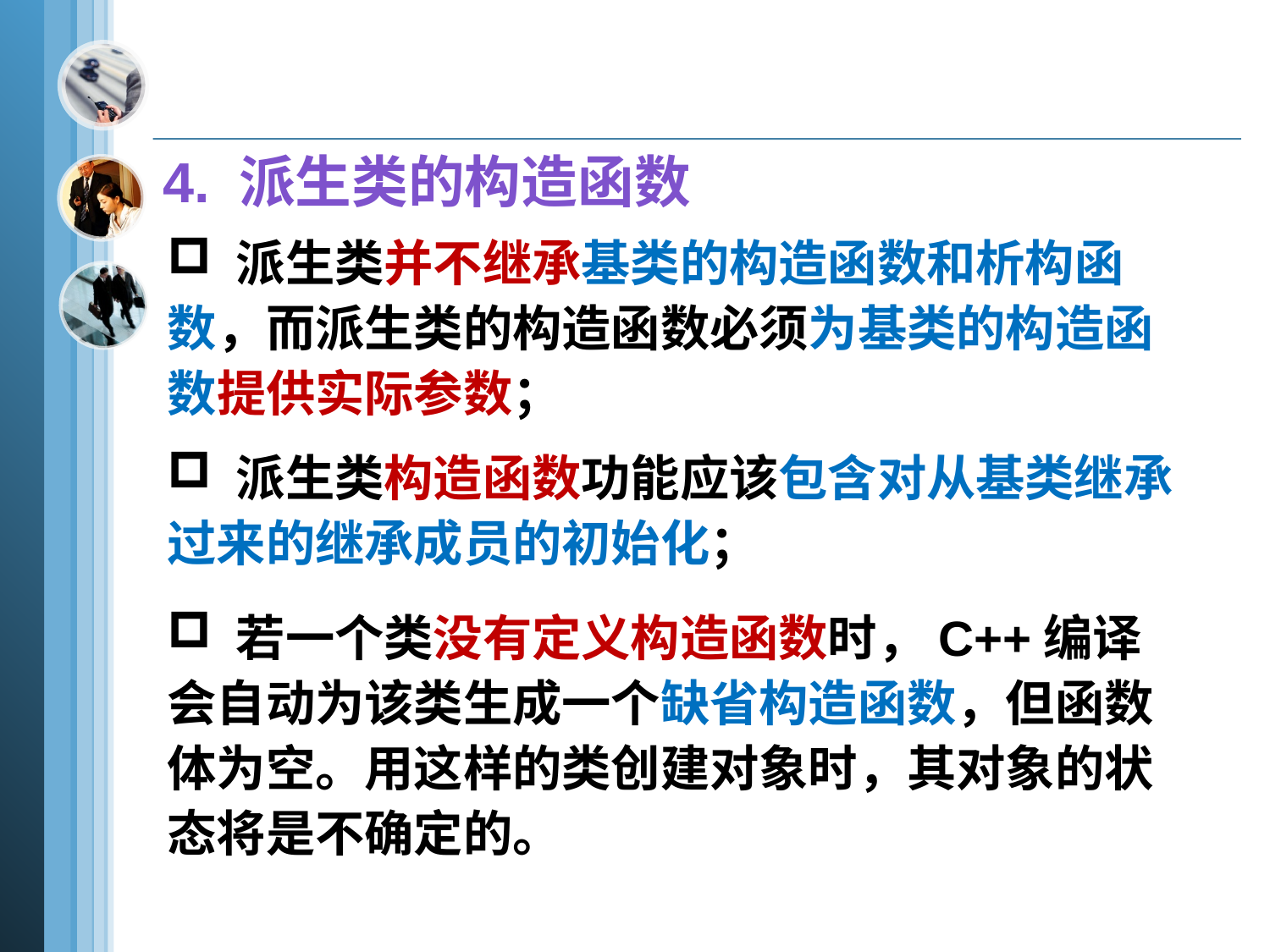

4. 派生类的构造函数

 派生类并不继承基类的构造函数和析构函数，而派生类的构造函数必须为基类的构造函数提供实际参数；
 派生类构造函数功能应该包含对从基类继承过来的继承成员的初始化；
 若一个类没有定义构造函数时，C++编译会自动为该类生成一个缺省构造函数，但函数体为空。用这样的类创建对象时，其对象的状态将是不确定的。